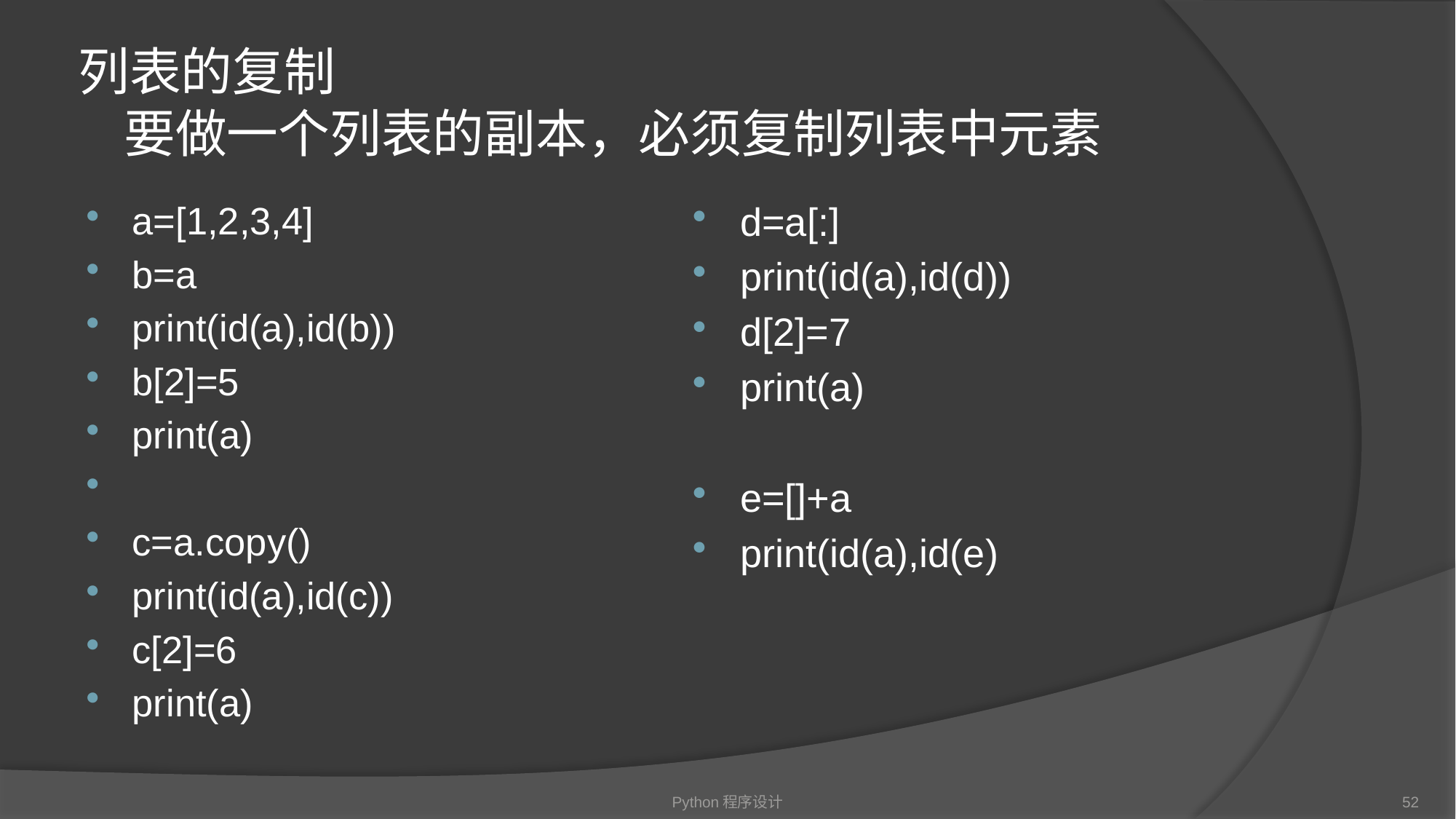

# 列表的复制 要做一个列表的副本，必须复制列表中元素
a=[1,2,3,4]
b=a
print(id(a),id(b))
b[2]=5
print(a)

c=a.copy()
print(id(a),id(c))
c[2]=6
print(a)

d=a[:]
print(id(a),id(d))
d[2]=7
print(a)

e=[]+a
print(id(a),id(e)

Python程序设计
52